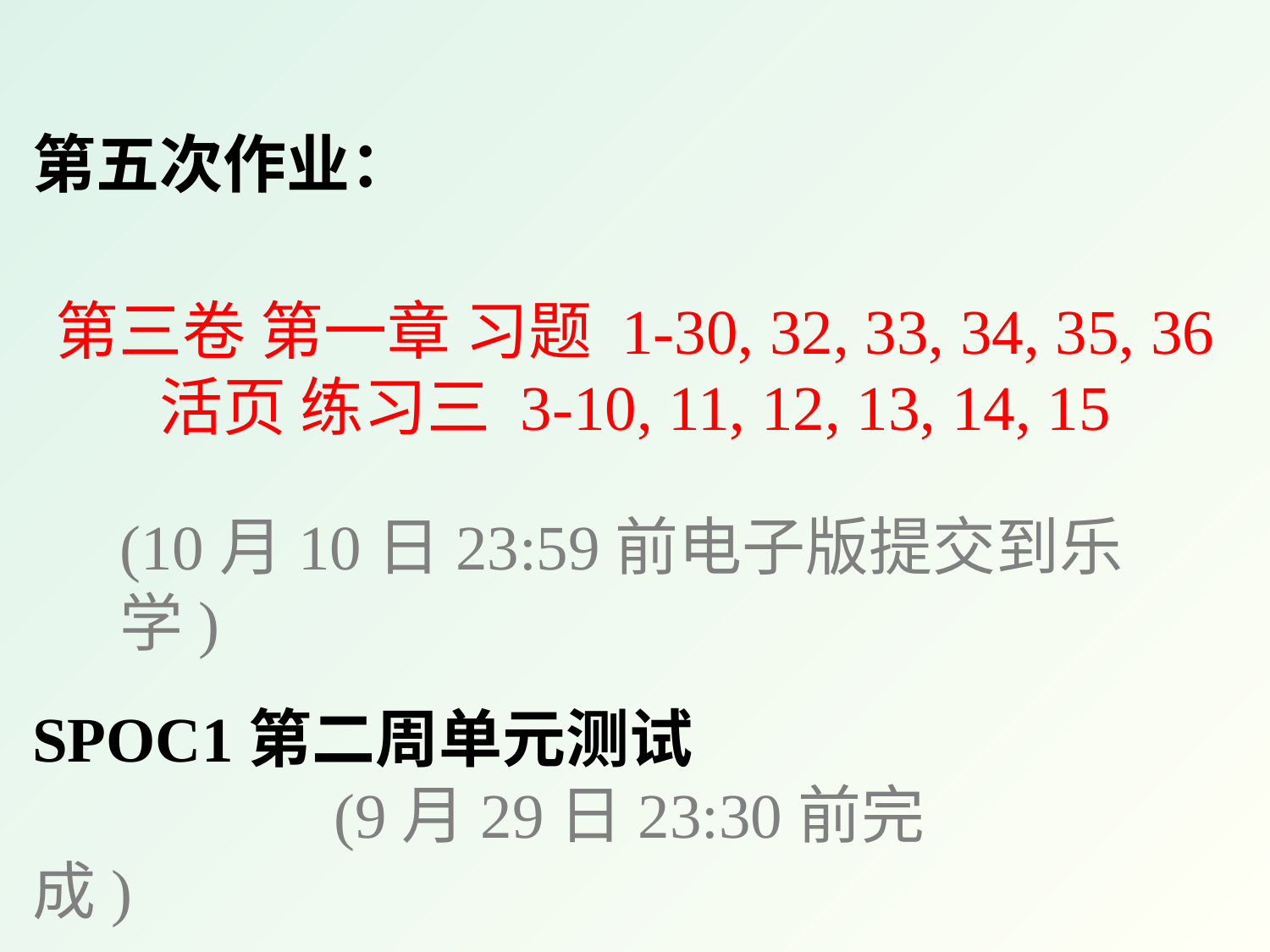

第五次作业：
第三卷 第一章 习题 1-30, 32, 33, 34, 35, 36
活页 练习三 3-10, 11, 12, 13, 14, 15
(10月10日23:59前电子版提交到乐学)
SPOC1第二周单元测试
                   (9月29日23:30前完成)